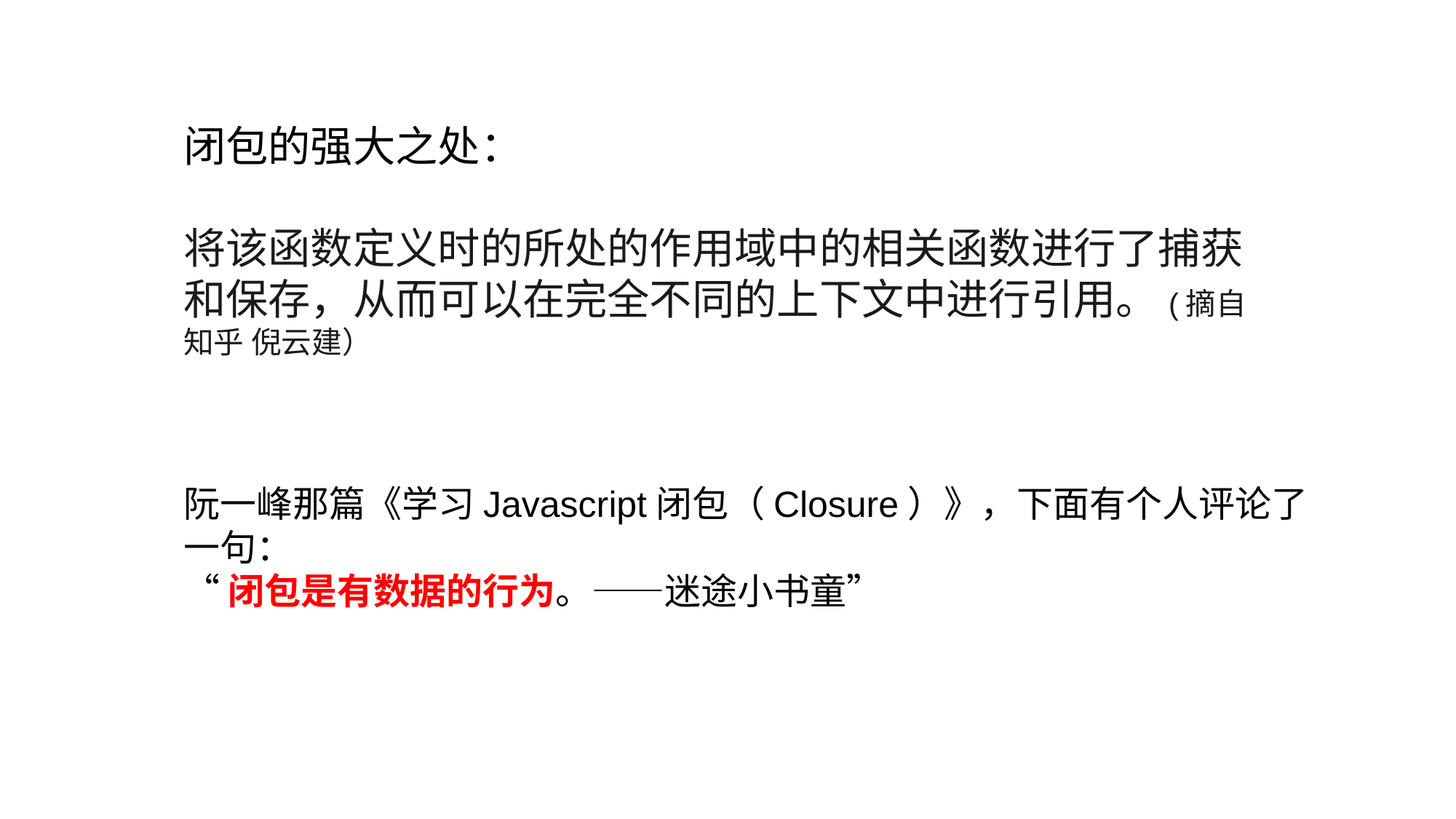

闭包的强大之处：

将该函数定义时的所处的作用域中的相关函数进行了捕获和保存，从而可以在完全不同的上下文中进行引用。(摘自 知乎 倪云建）
阮一峰那篇《学习Javascript闭包（Closure）》，下面有个人评论了一句：
“ 闭包是有数据的行为。——迷途小书童”